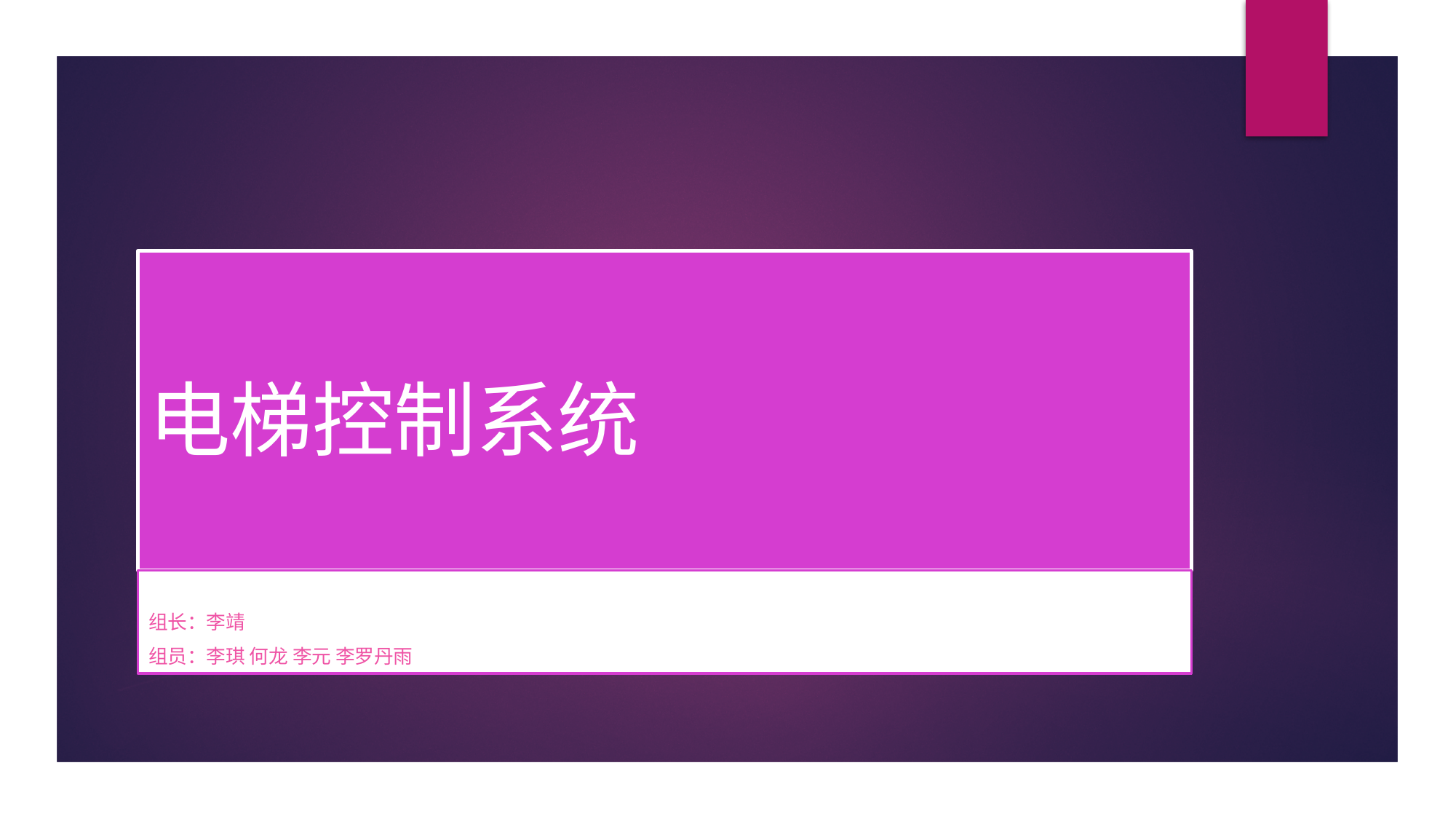

# 电梯控制系统

组长：李靖
组员：李琪 何龙 李元 李罗丹雨